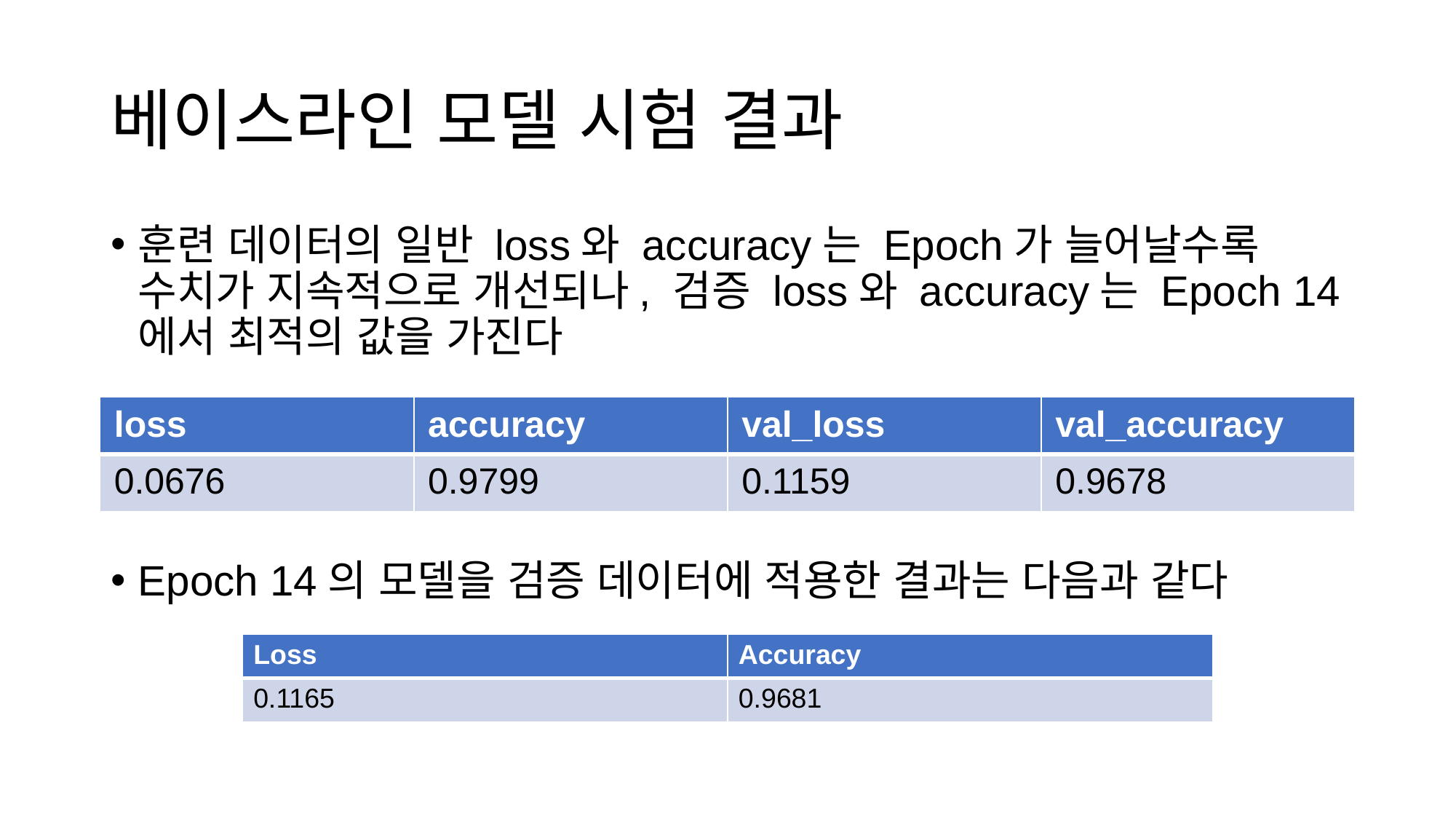

# 베이스라인 모델 시험 결과
훈련 데이터의 일반 loss와 accuracy는 Epoch가 늘어날수록 수치가 지속적으로 개선되나, 검증 loss와 accuracy는 Epoch 14에서 최적의 값을 가진다

Epoch 14의 모델을 검증 데이터에 적용한 결과는 다음과 같다
| loss | accuracy | val\_loss | val\_accuracy |
| --- | --- | --- | --- |
| 0.0676 | 0.9799 | 0.1159 | 0.9678 |
| Loss | Accuracy |
| --- | --- |
| 0.1165 | 0.9681 |